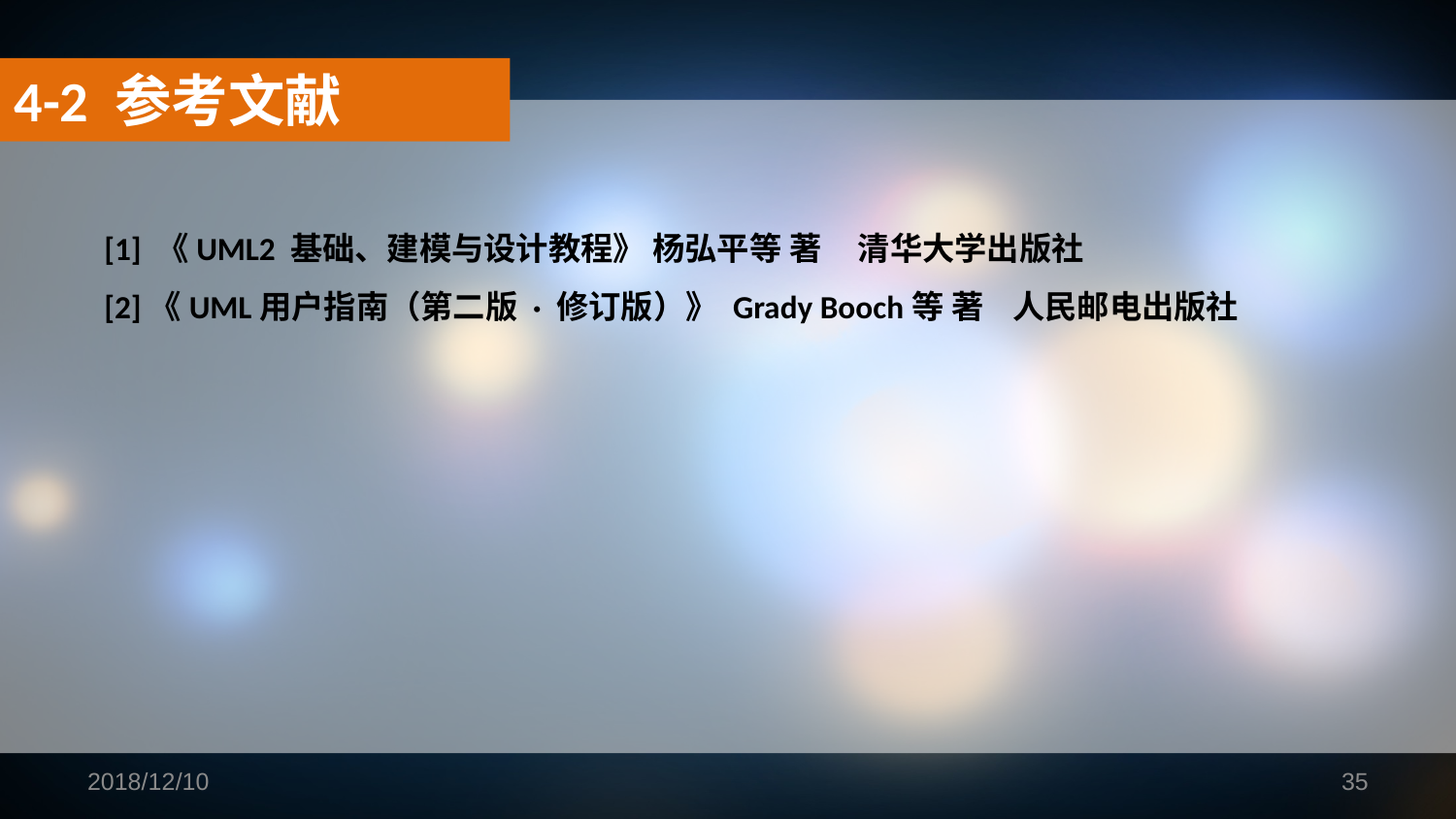

4-2 参考文献

[1] 《UML2 基础、建模与设计教程》 杨弘平等 著     清华大学出版社
[2]《UML用户指南（第二版 · 修订版）》 Grady Booch等 著    人民邮电出版社
2018/12/10
35